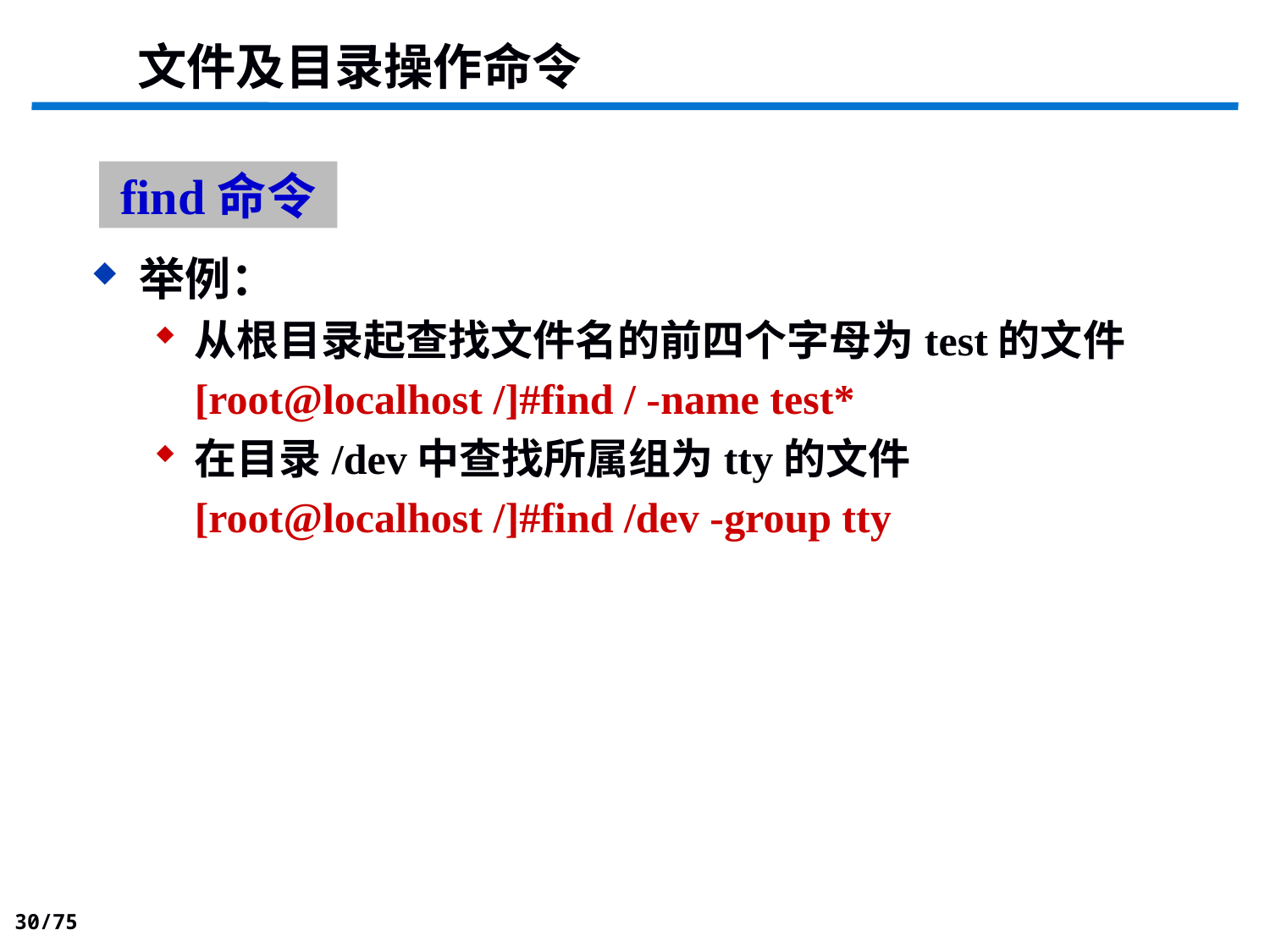

文件及目录操作命令
find命令
举例：
从根目录起查找文件名的前四个字母为test的文件
	[root@localhost /]#find / -name test*
在目录/dev中查找所属组为tty的文件
	[root@localhost /]#find /dev -group tty